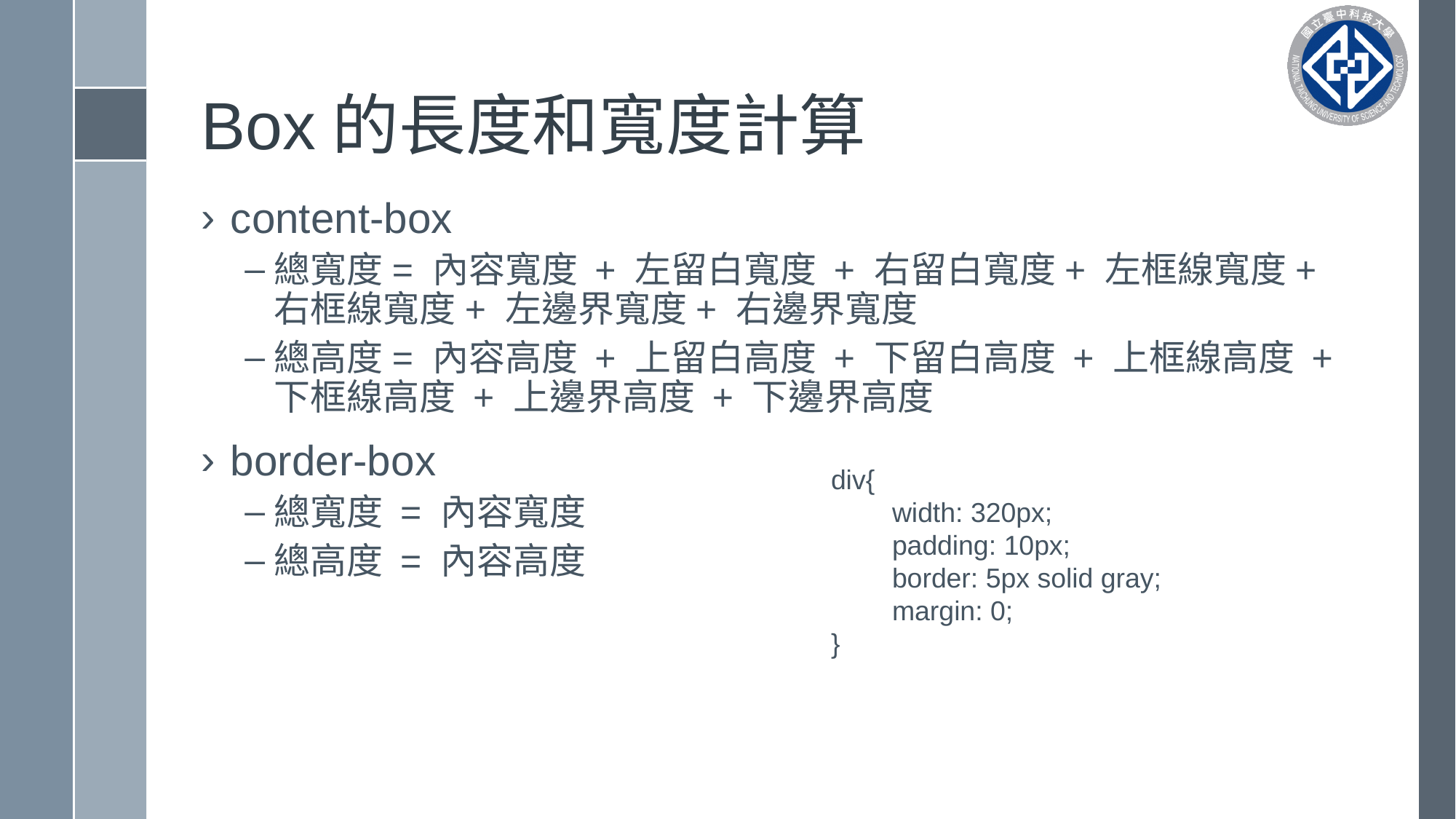

# Box的長度和寬度計算
content-box
總寬度= 內容寬度 + 左留白寬度 + 右留白寬度+ 左框線寬度+ 右框線寬度+ 左邊界寬度+ 右邊界寬度
總高度= 內容高度 + 上留白高度 + 下留白高度 + 上框線高度 + 下框線高度 + 上邊界高度 + 下邊界高度
border-box
總寬度 = 內容寬度
總高度 = 內容高度
div{
        width: 320px;
        padding: 10px;
        border: 5px solid gray;
        margin: 0;
}